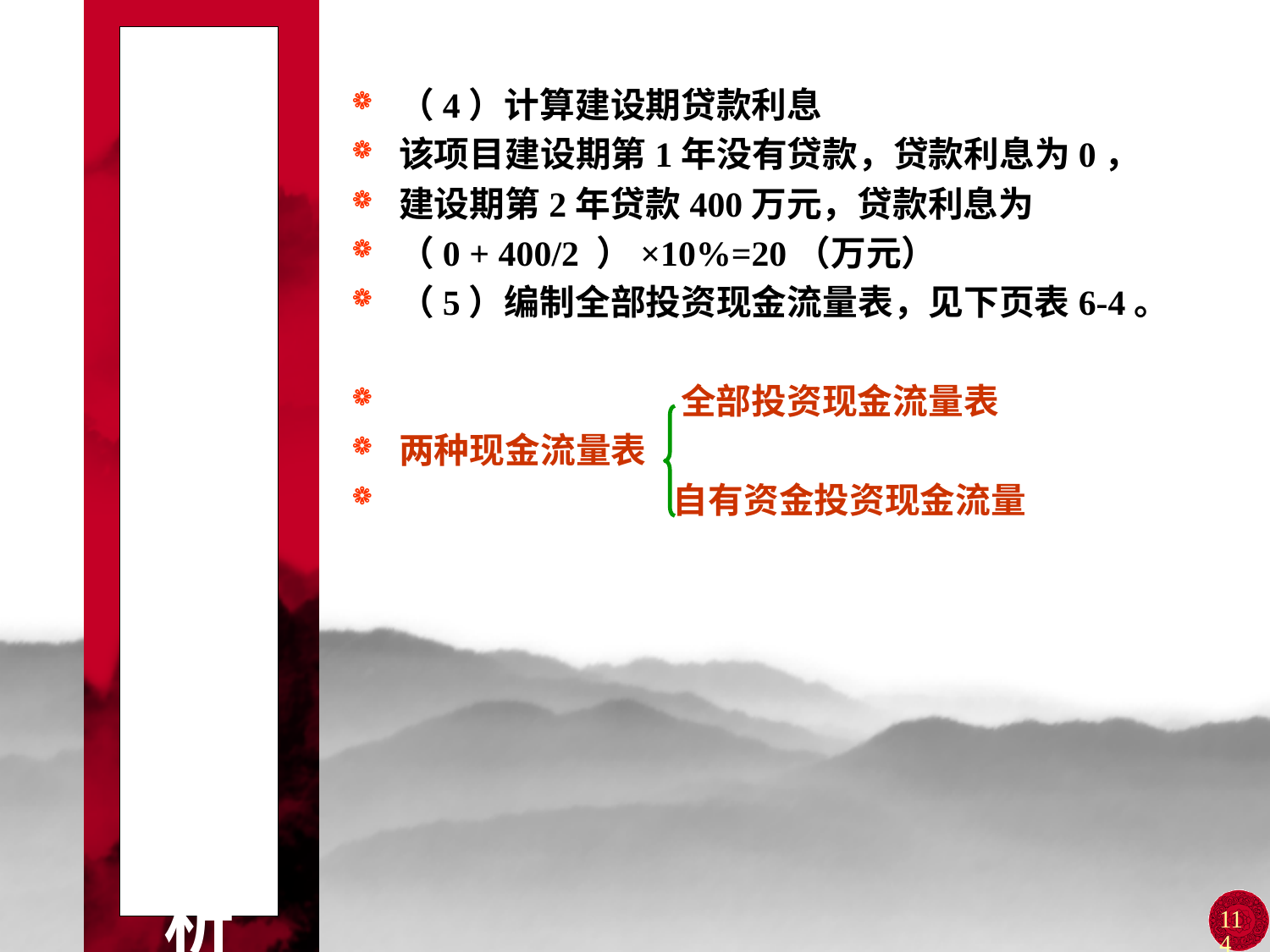

# 第三节    项目盈利能力分析
（4）计算建设期贷款利息
该项目建设期第1年没有贷款，贷款利息为0，
建设期第2年贷款400万元，贷款利息为
（0 + 400/2 ）×10%=20（万元）
（5）编制全部投资现金流量表，见下页表6-4。

                                  全部投资现金流量表
两种现金流量表
                                 自有资金投资现金流量

114